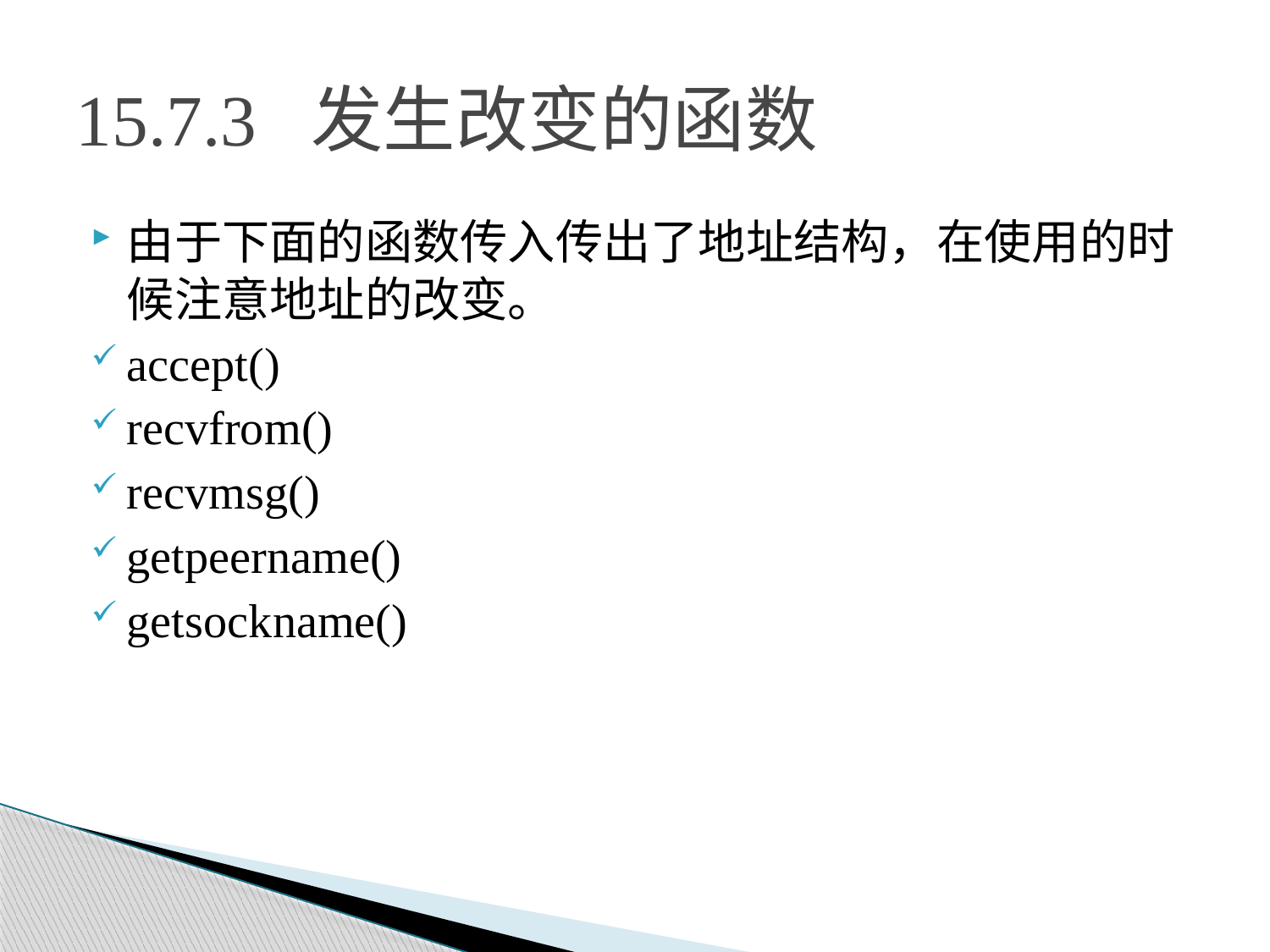

# 15.7.3  发生改变的函数
由于下面的函数传入传出了地址结构，在使用的时候注意地址的改变。
accept()
recvfrom()
recvmsg()
getpeername()
getsockname()